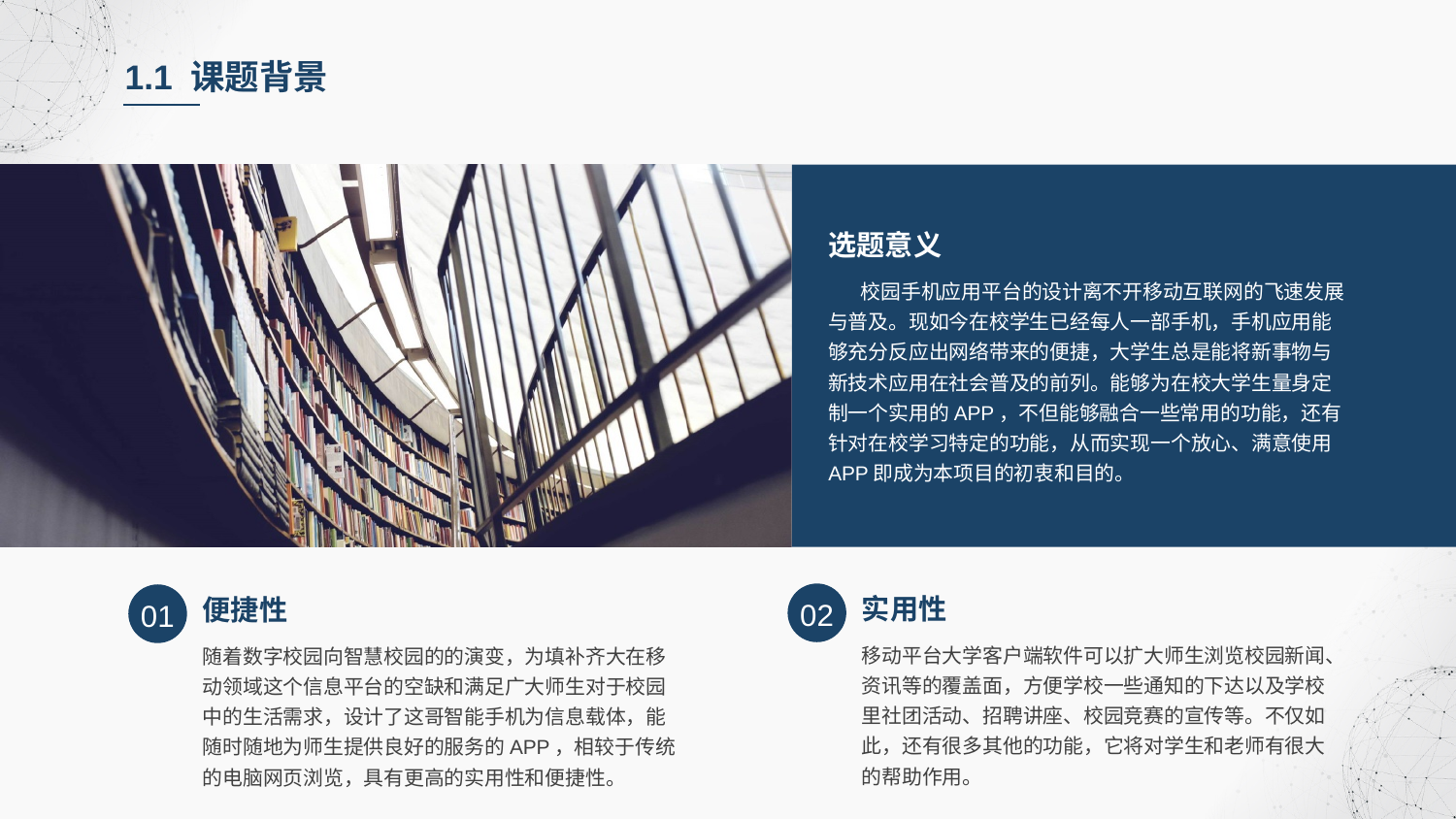

1.1 课题背景

选题意义
      校园手机应用平台的设计离不开移动互联网的飞速发展与普及。现如今在校学生已经每人一部手机，手机应用能够充分反应出网络带来的便捷，大学生总是能将新事物与新技术应用在社会普及的前列。能够为在校大学生量身定制一个实用的APP，不但能够融合一些常用的功能，还有针对在校学习特定的功能，从而实现一个放心、满意使用APP即成为本项目的初衷和目的。

02

01
实用性
便捷性
移动平台大学客户端软件可以扩大师生浏览校园新闻、资讯等的覆盖面，方便学校一些通知的下达以及学校里社团活动、招聘讲座、校园竞赛的宣传等。不仅如此，还有很多其他的功能，它将对学生和老师有很大的帮助作用。
随着数字校园向智慧校园的的演变，为填补齐大在移动领域这个信息平台的空缺和满足广大师生对于校园中的生活需求，设计了这哥智能手机为信息载体，能随时随地为师生提供良好的服务的APP，相较于传统的电脑网页浏览，具有更高的实用性和便捷性。